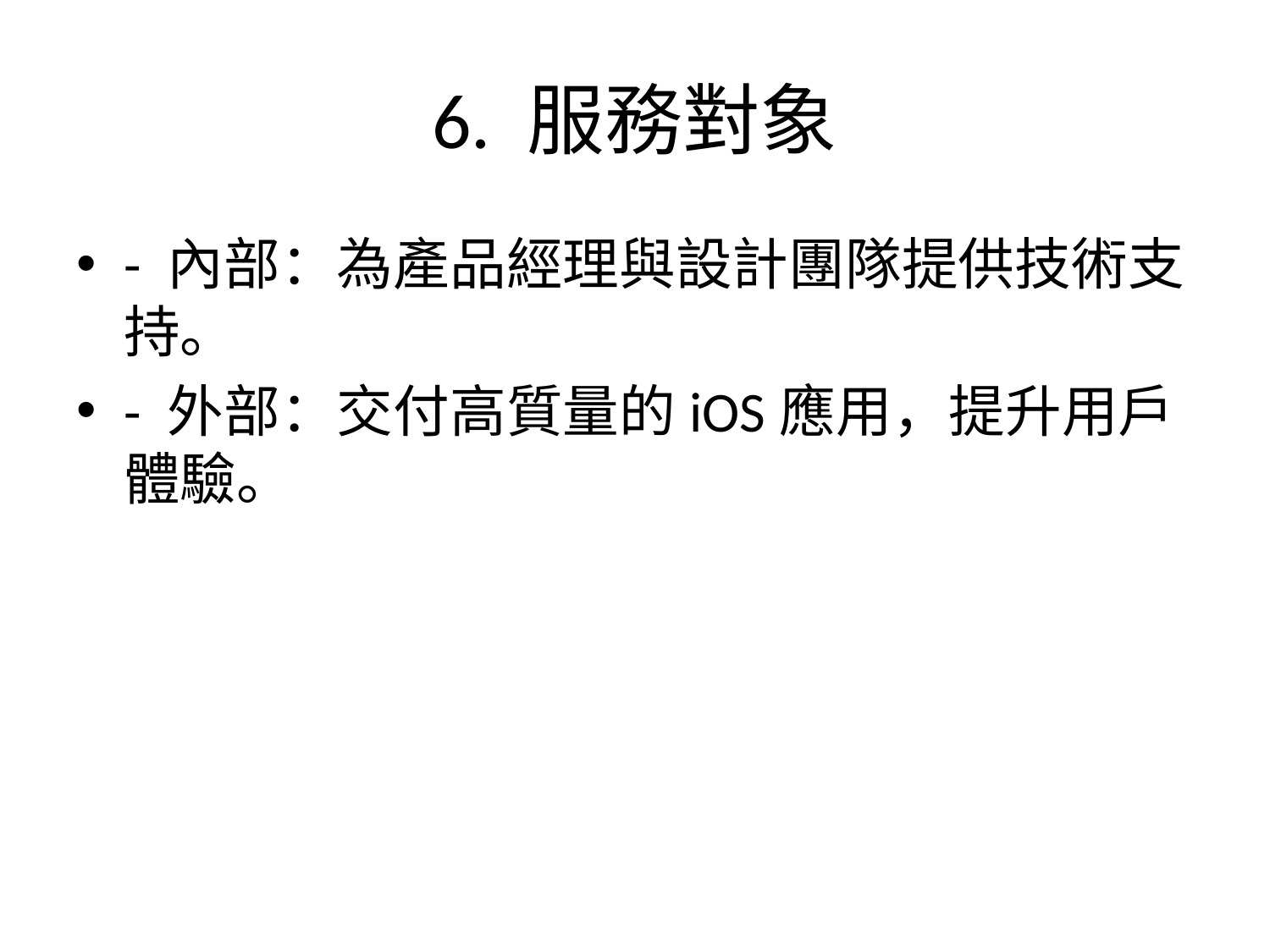

# 6. 服務對象
- 內部：為產品經理與設計團隊提供技術支持。
- 外部：交付高質量的iOS應用，提升用戶體驗。